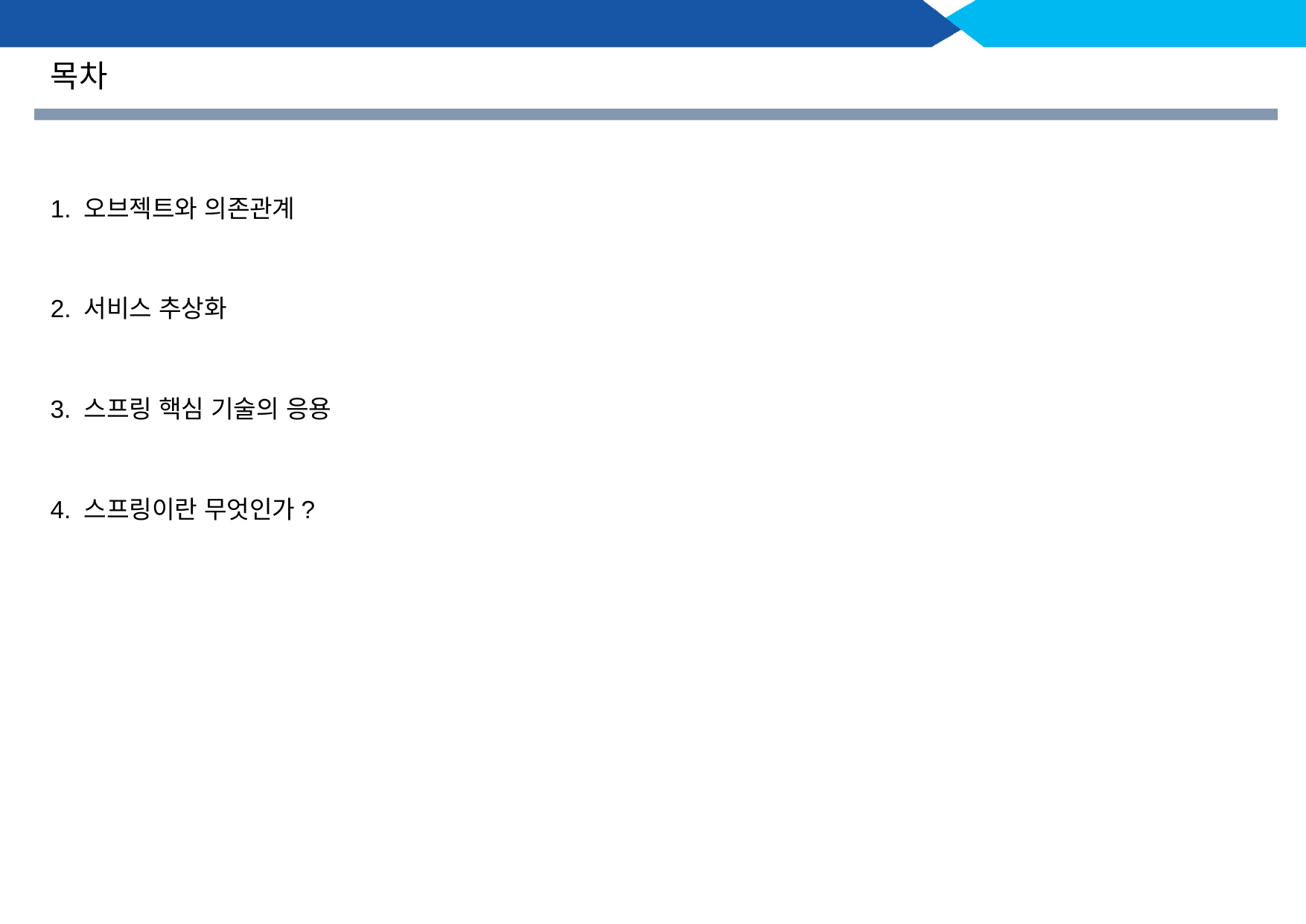

목차
1. 오브젝트와 의존관계
2. 서비스 추상화
3. 스프링 핵심 기술의 응용
4. 스프링이란 무엇인가?